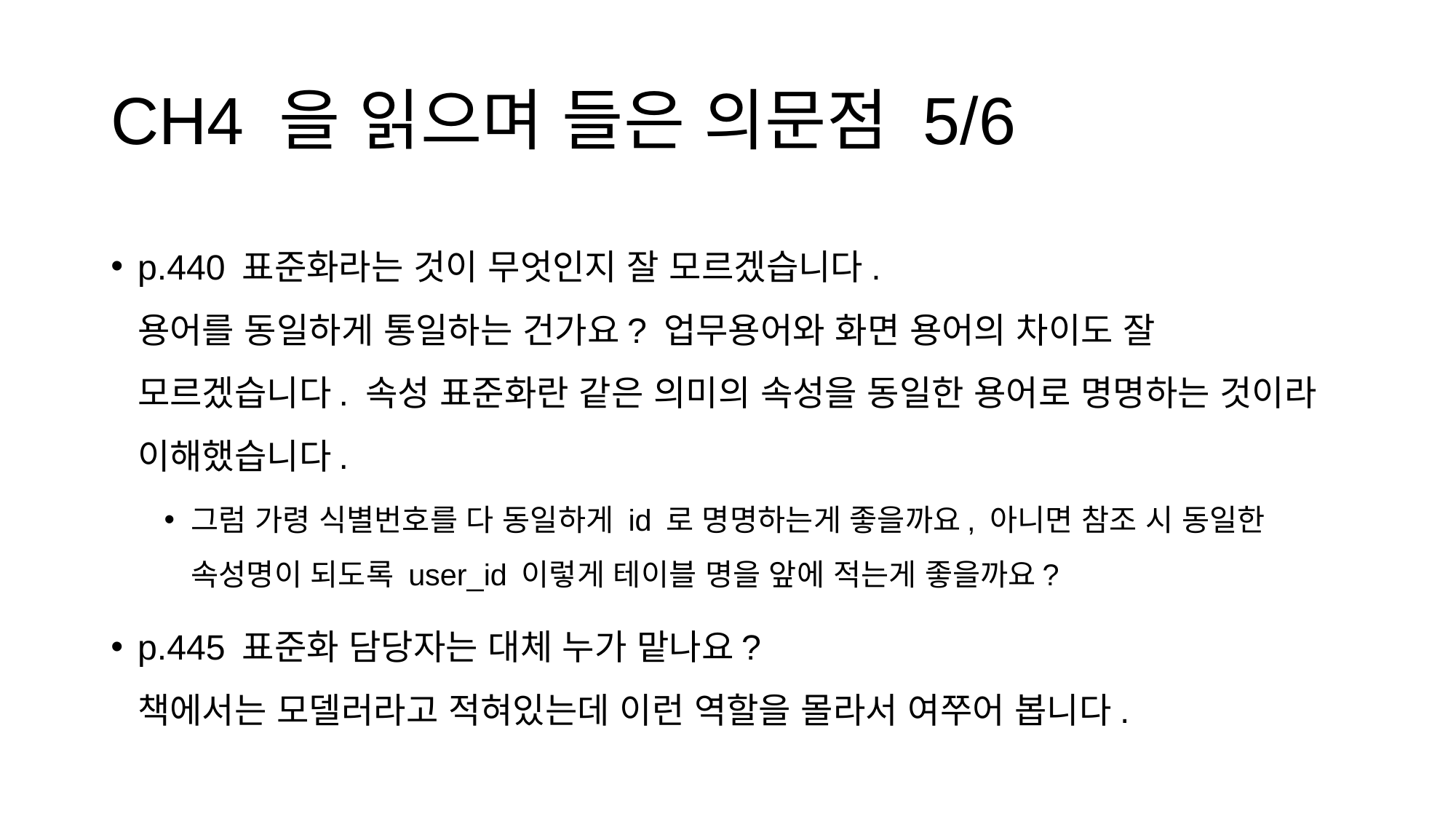

# CH4 을 읽으며 들은 의문점 5/6
p.440 표준화라는 것이 무엇인지 잘 모르겠습니다.
용어를 동일하게 통일하는 건가요? 업무용어와 화면 용어의 차이도 잘 모르겠습니다. 속성 표준화란 같은 의미의 속성을 동일한 용어로 명명하는 것이라 이해했습니다.
그럼 가령 식별번호를 다 동일하게 id 로 명명하는게 좋을까요, 아니면 참조 시 동일한 속성명이 되도록 user_id 이렇게 테이블 명을 앞에 적는게 좋을까요?
p.445 표준화 담당자는 대체 누가 맡나요?
책에서는 모델러라고 적혀있는데 이런 역할을 몰라서 여쭈어 봅니다.